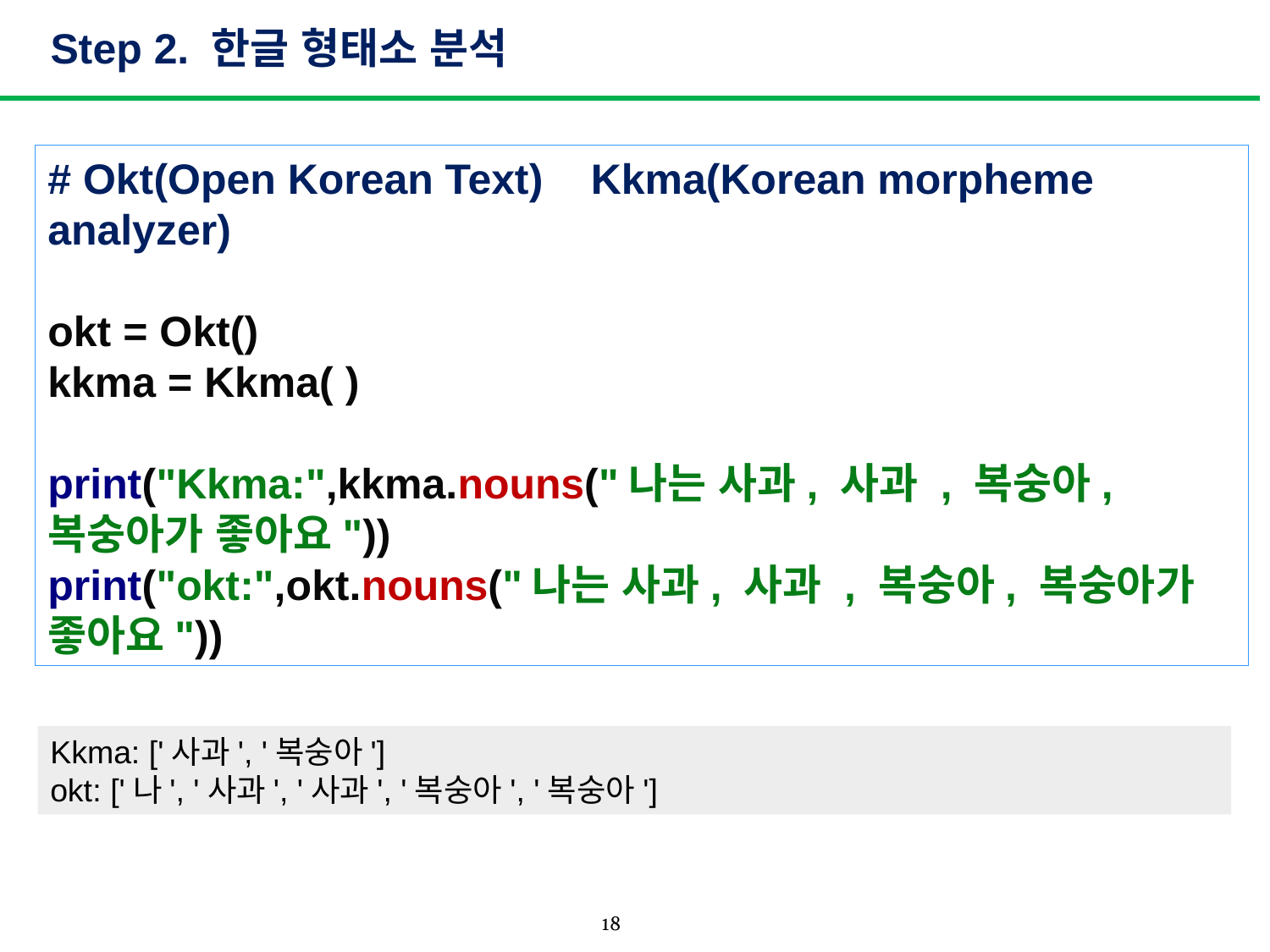

# Step 2. 한글 형태소 분석
# Okt(Open Korean Text)    Kkma(Korean morpheme analyzer)
okt = Okt()
kkma = Kkma( )
print("Kkma:",kkma.nouns("나는 사과, 사과 , 복숭아, 복숭아가 좋아요"))
print("okt:",okt.nouns("나는 사과, 사과 , 복숭아, 복숭아가 좋아요"))
Kkma: ['사과', '복숭아']
okt: ['나', '사과', '사과', '복숭아', '복숭아']
18